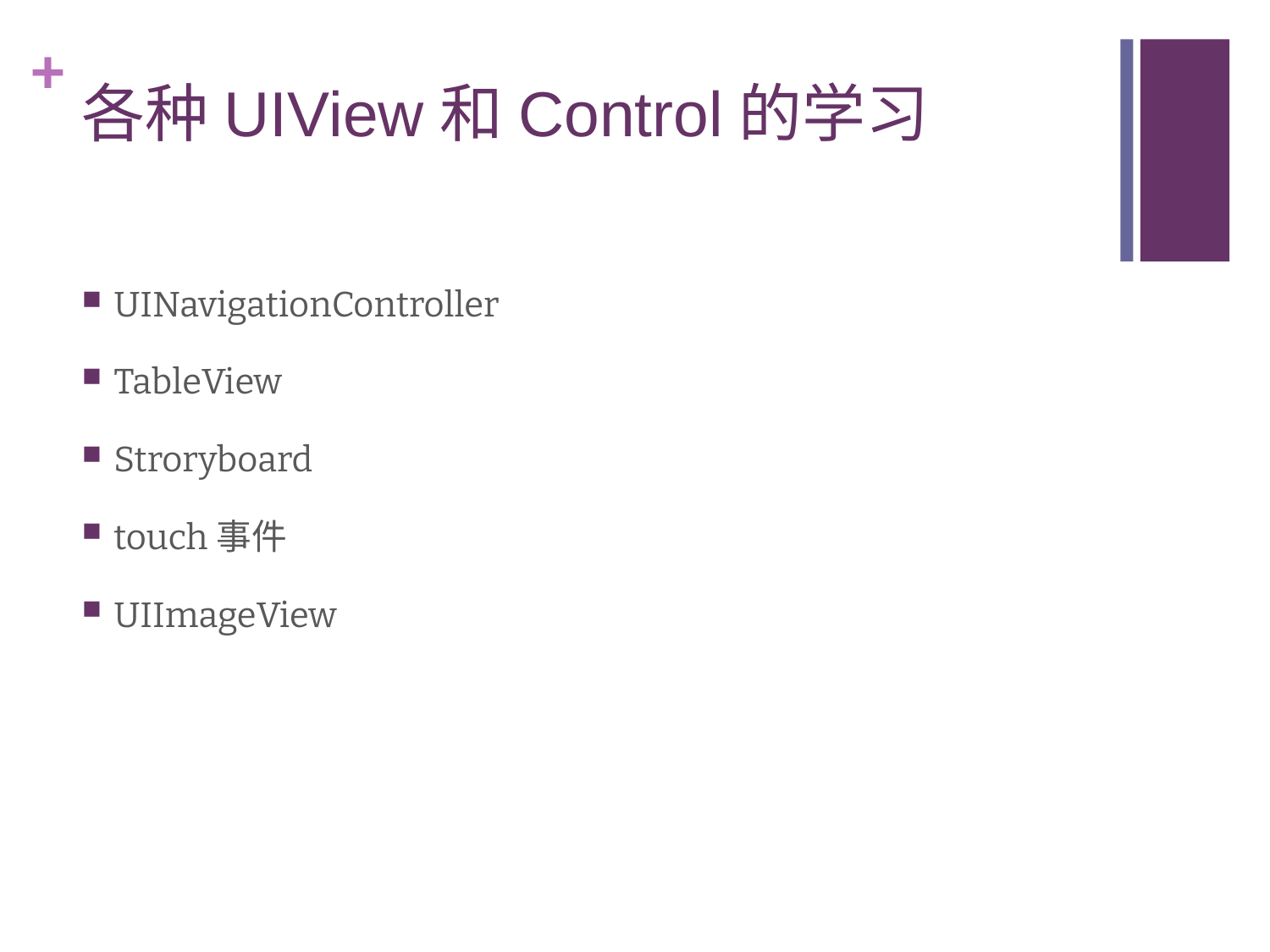

# 各种UIView和Control的学习
UINavigationController
TableView
Stroryboard
touch事件
UIImageView